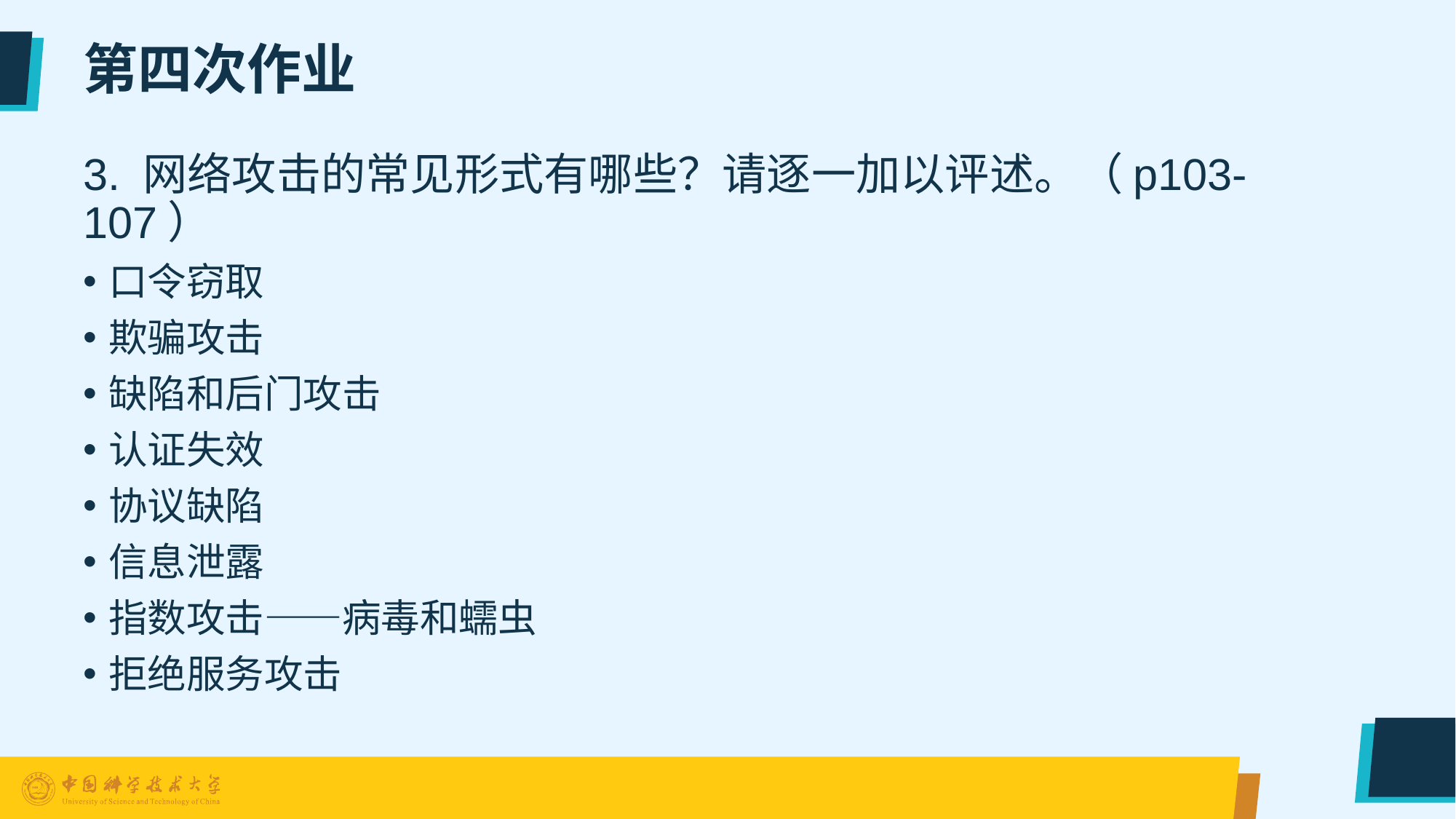

# 第四次作业
3. 网络攻击的常见形式有哪些？请逐⼀加以评述。（p103-107）
口令窃取
欺骗攻击
缺陷和后门攻击
认证失效
协议缺陷
信息泄露
指数攻击——病毒和蠕虫
拒绝服务攻击

15